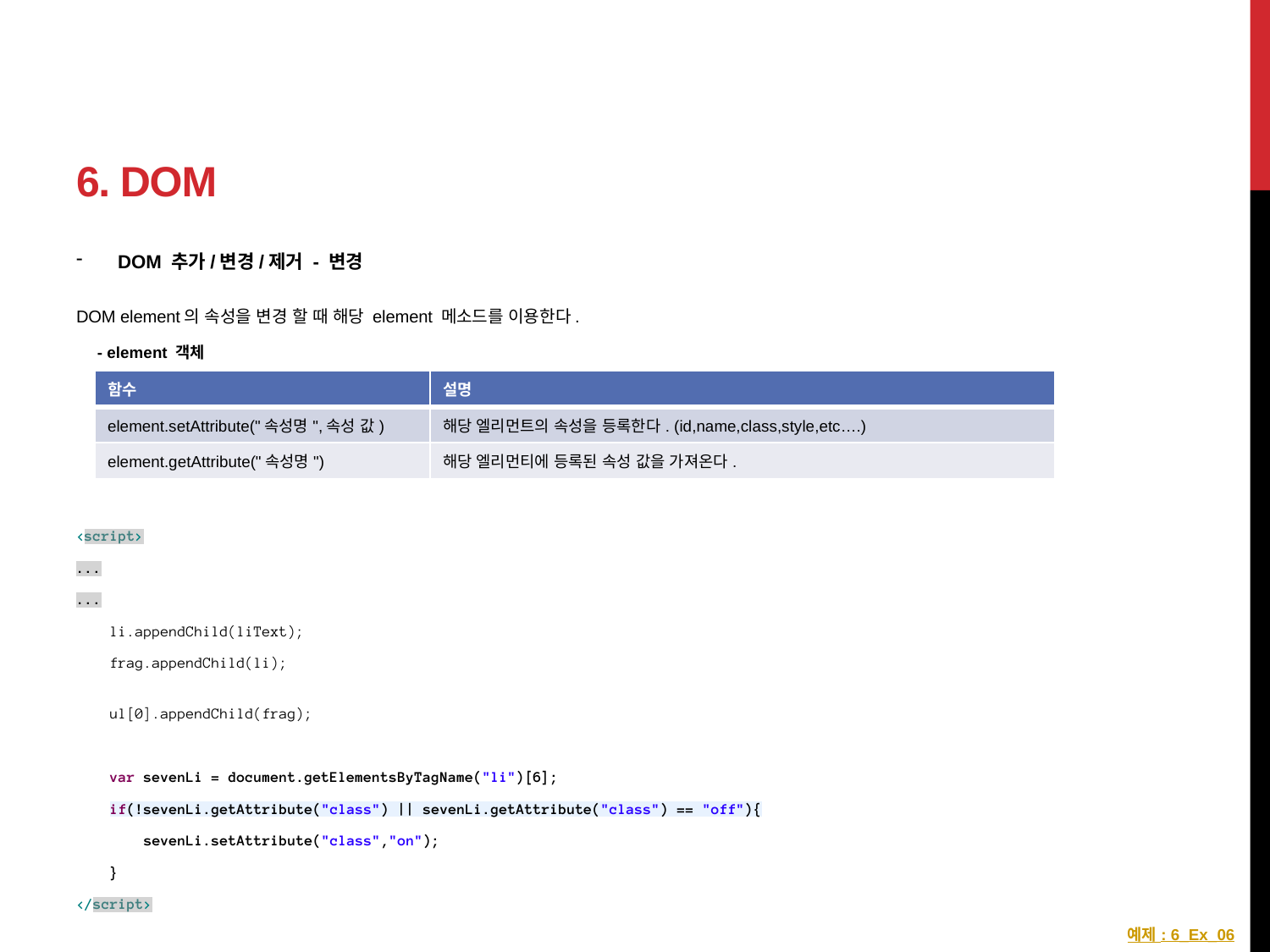

# 6. DOM
DOM 추가/변경/제거 - 변경
DOM element의 속성을 변경 할 때 해당 element 메소드를 이용한다.

<script>
...
...
    li.appendChild(liText);
    frag.appendChild(li);
    ul[0].appendChild(frag);

    var sevenLi = document.getElementsByTagName("li")[6];
    if(!sevenLi.getAttribute("class") || sevenLi.getAttribute("class") == "off"){
        sevenLi.setAttribute("class","on");
    }
</script>

- element 객체
| 함수 | 설명 |
| --- | --- |
| element.setAttribute("속성명",속성 값) | 해당 엘리먼트의 속성을 등록한다. (id,name,class,style,etc….) |
| element.getAttribute("속성명") | 해당 엘리먼티에 등록된 속성 값을 가져온다. |
예제 : 6_Ex_06